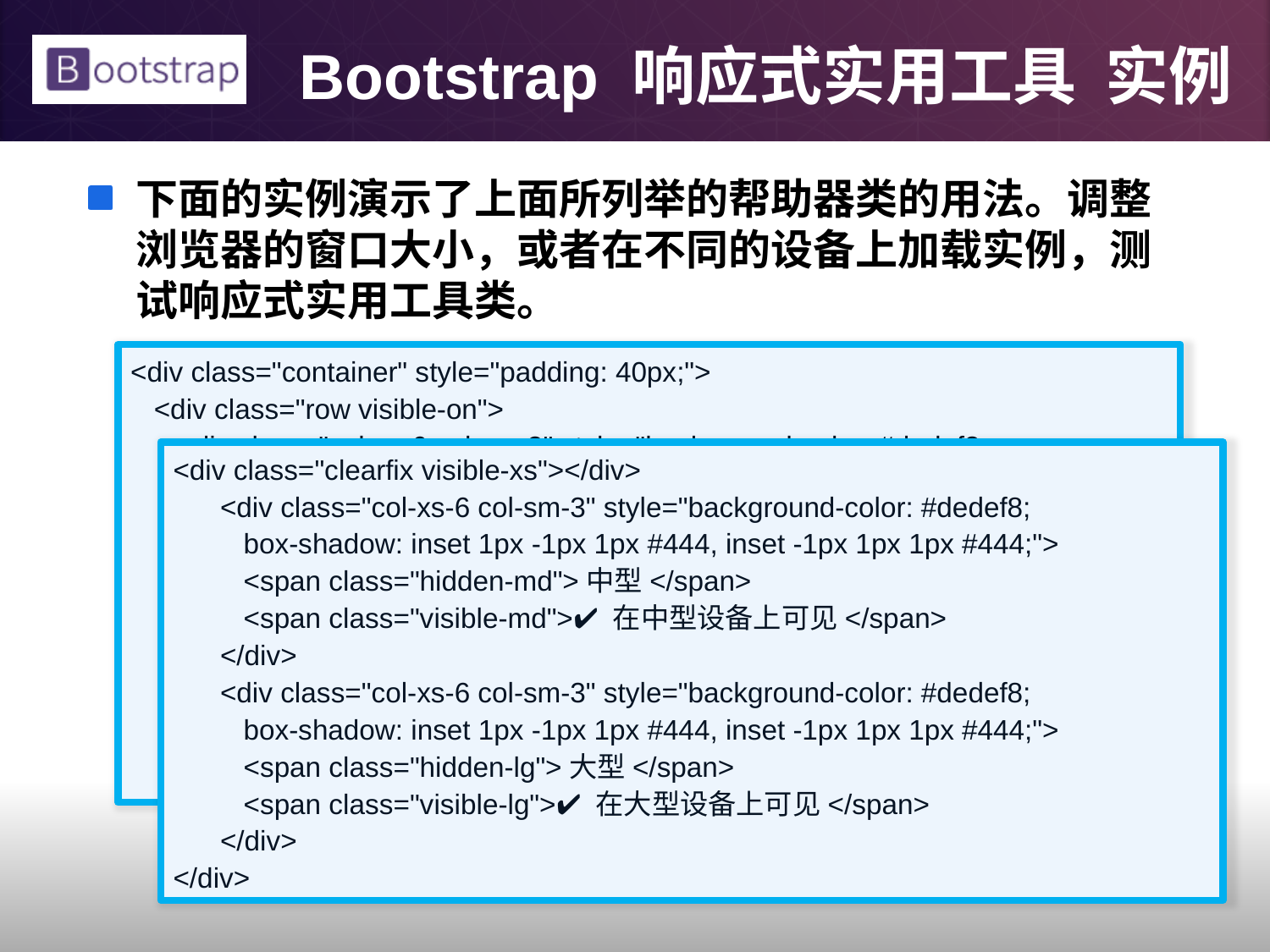

# Bootstrap 响应式实用工具  实例
下面的实例演示了上面所列举的帮助器类的用法。调整浏览器的窗口大小，或者在不同的设备上加载实例，测试响应式实用工具类。
<div class="container" style="padding: 40px;">
   <div class="row visible-on">
      <div class="col-xs-6 col-sm-3" style="background-color: #dedef8;
         box-shadow: inset 1px -1px 1px #444, inset -1px 1px 1px #444;">
         <span class="hidden-xs">特别小型</span>
         <span class="visible-xs">✔ 在特别小型设备上可见</span>
      </div>
      <div class="col-xs-6 col-sm-3" style="background-color: #dedef8;
         box-shadow: inset 1px -1px 1px #444, inset -1px 1px 1px #444;">
         <span class="hidden-sm">小型</span>
         <span class="visible-sm">✔ 在小型设备上可见</span>
      </div>
<div class="clearfix visible-xs"></div>
      <div class="col-xs-6 col-sm-3" style="background-color: #dedef8;
         box-shadow: inset 1px -1px 1px #444, inset -1px 1px 1px #444;">
         <span class="hidden-md">中型</span>
         <span class="visible-md">✔ 在中型设备上可见</span>
      </div>
      <div class="col-xs-6 col-sm-3" style="background-color: #dedef8;
         box-shadow: inset 1px -1px 1px #444, inset -1px 1px 1px #444;">
         <span class="hidden-lg">大型</span>
         <span class="visible-lg">✔ 在大型设备上可见</span>
      </div>
</div>